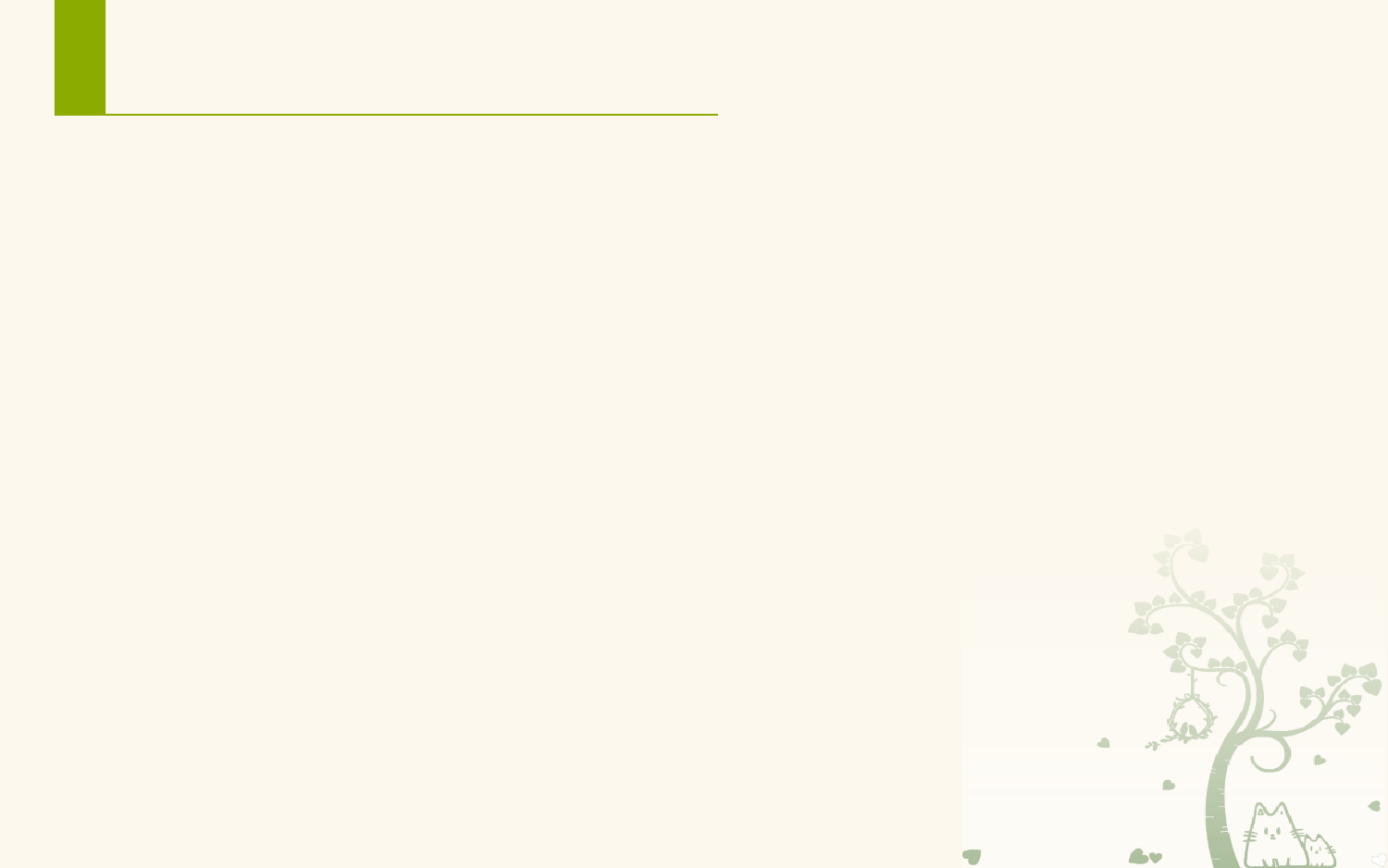

# 关于findViewById()方法
活动加载布局后，布局中的各个组件对象在R文件中完成自动注册。此后，在活动中可以通过findViewById()方法获取到在布局文件中定义的各个控件元素，参数即在布局文件中通过android:id属性指定的值。
注意：可以不指定android:id，但这样无法在活动中引用该组件元素。
findViewById()方法返回值是一个View对象，需要将其向下转型为一个具体的对象，例如Button对象。
在java代码中，获得该对象后，可对该组件（控件）元素进行操作：例如，设置属性，定义事件响应。